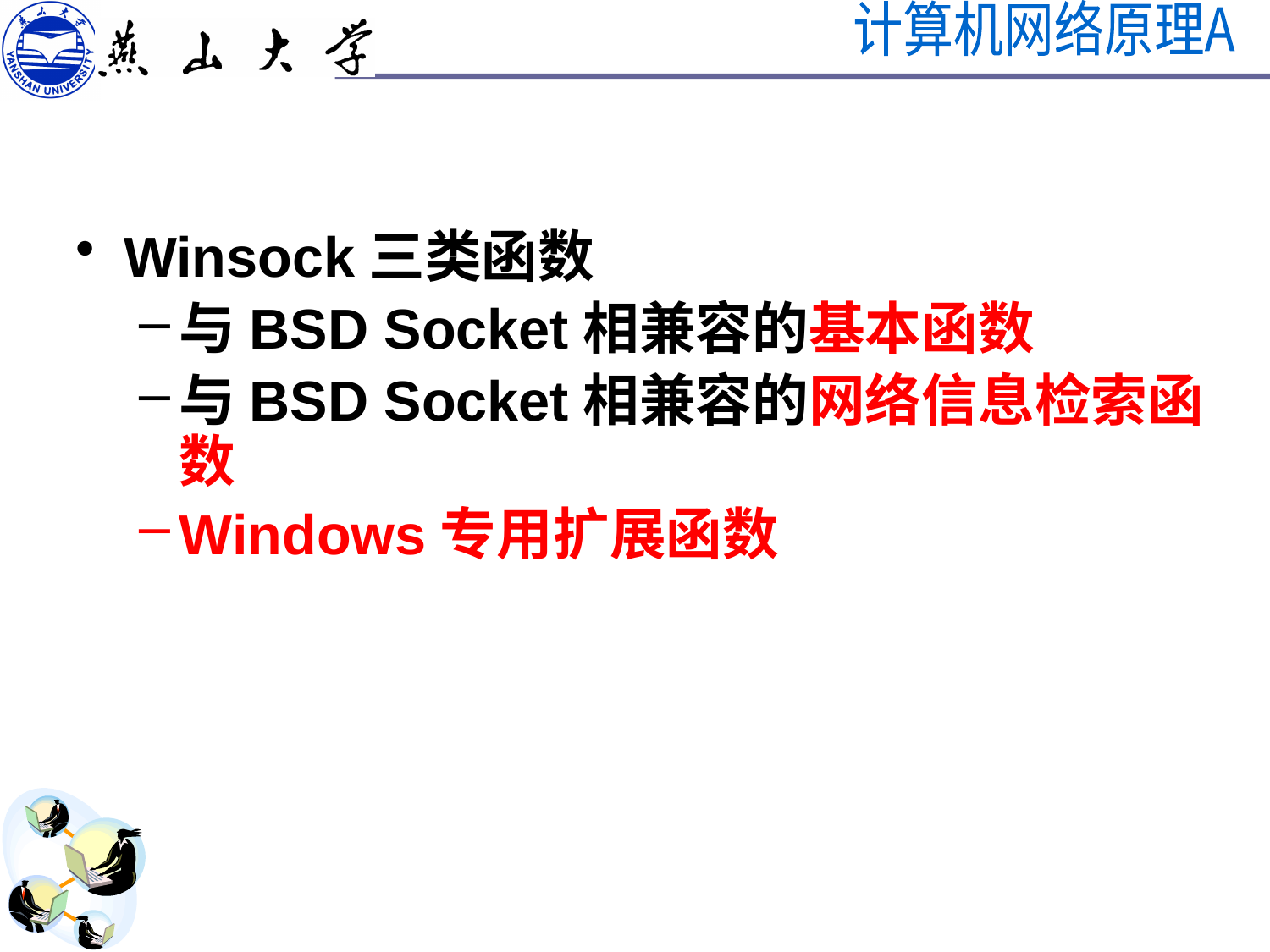

#
Winsock三类函数
与BSD Socket相兼容的基本函数
与BSD Socket相兼容的网络信息检索函数
Windows专用扩展函数